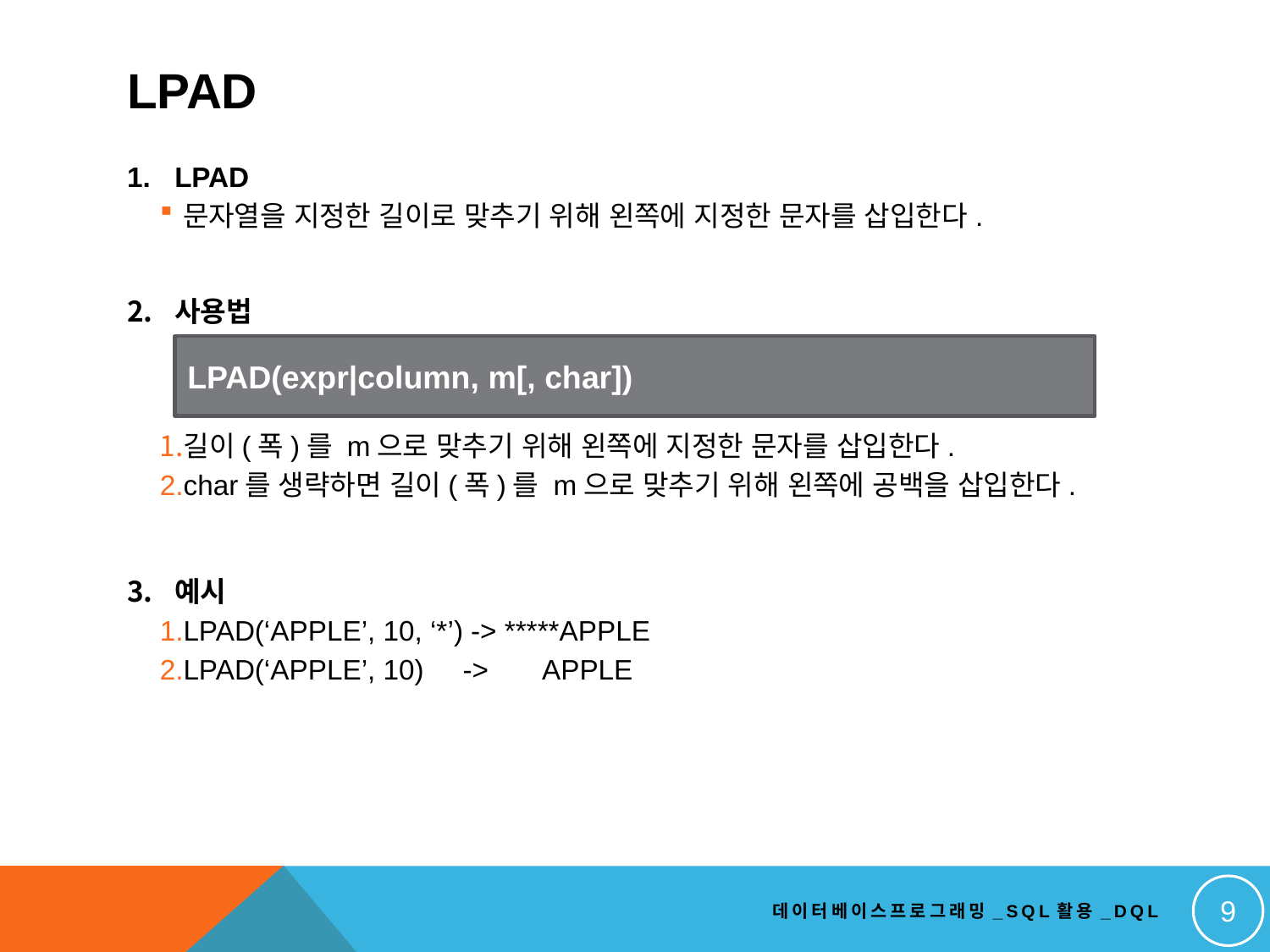

# lpad
LPAD
문자열을 지정한 길이로 맞추기 위해 왼쪽에 지정한 문자를 삽입한다.

사용법

길이(폭)를 m으로 맞추기 위해 왼쪽에 지정한 문자를 삽입한다.
char를 생략하면 길이(폭)를 m으로 맞추기 위해 왼쪽에 공백을 삽입한다.

예시
LPAD(‘APPLE’, 10, ‘*’) -> *****APPLE
LPAD(‘APPLE’, 10)     ->       APPLE
LPAD(expr|column, m[, char])
9
데이터베이스프로그래밍_SQL활용_DQL